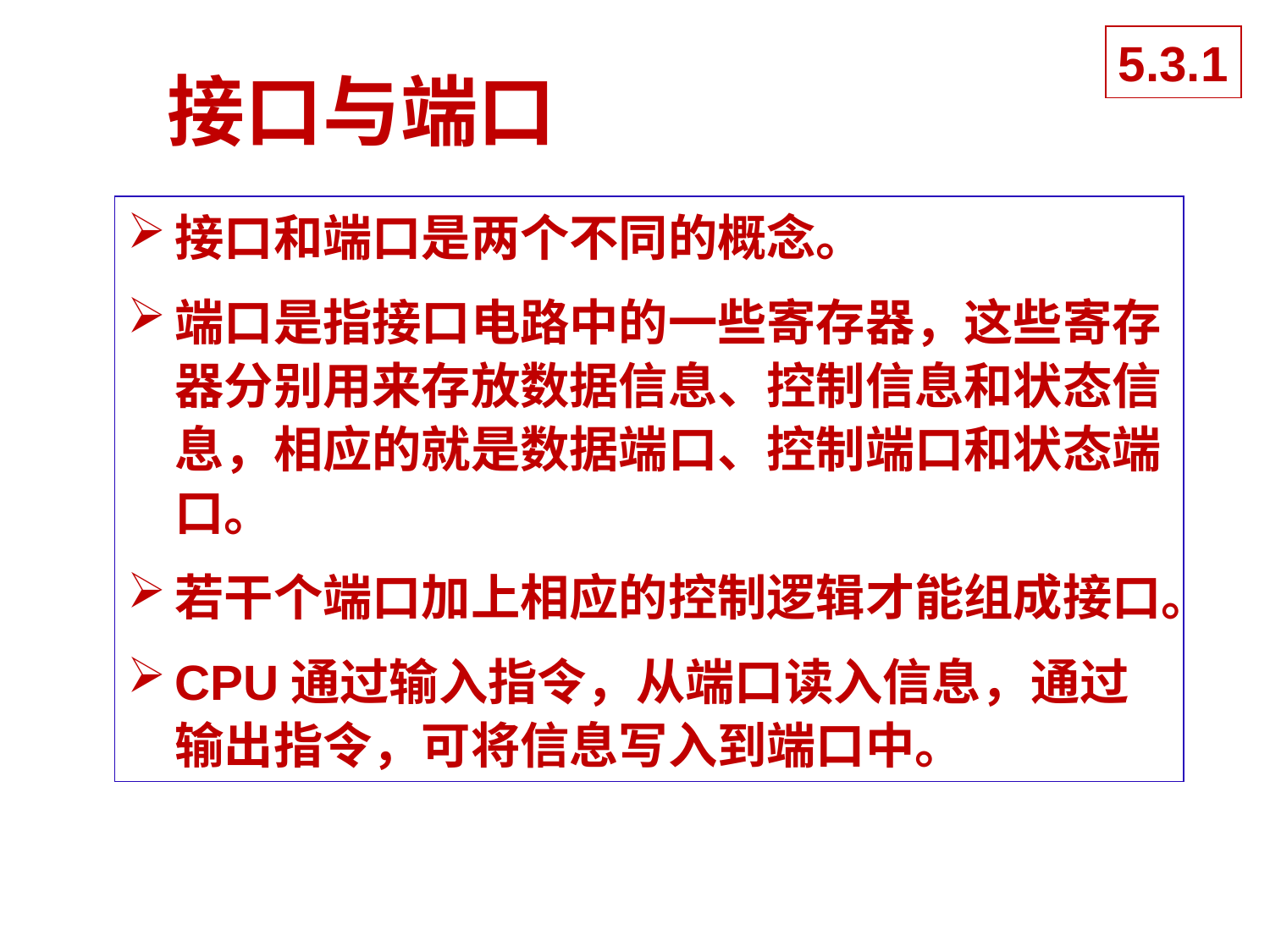

5.3.1
# 接口与端口
接口和端口是两个不同的概念。
端口是指接口电路中的一些寄存器，这些寄存器分别用来存放数据信息、控制信息和状态信息，相应的就是数据端口、控制端口和状态端口。
若干个端口加上相应的控制逻辑才能组成接口。
CPU通过输入指令，从端口读入信息，通过输出指令，可将信息写入到端口中。